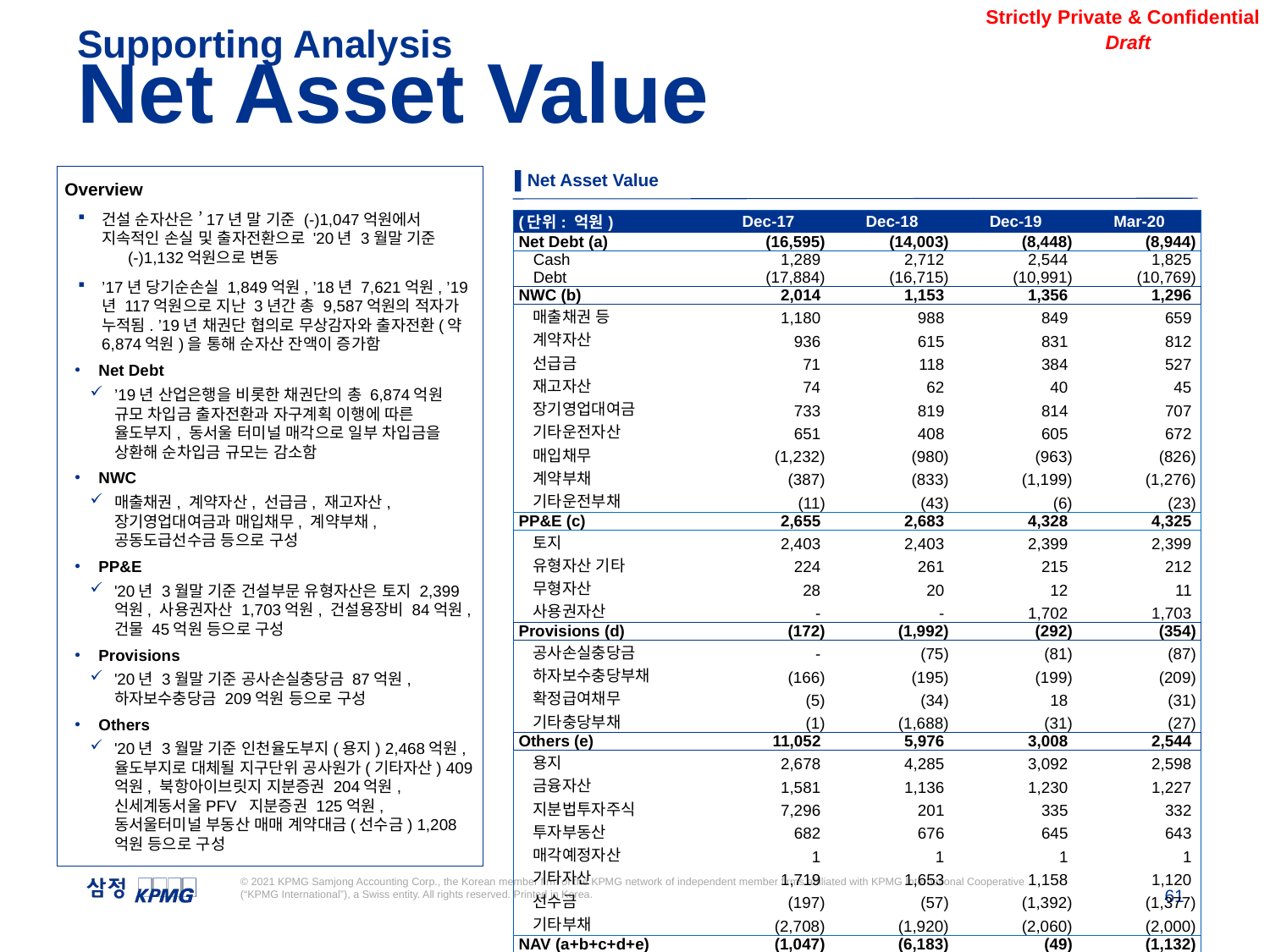

Supporting Analysis
Net Asset Value
▌Net Asset Value
Overview
건설 순자산은 ’17년 말 기준 (-)1,047억원에서 지속적인 손실 및 출자전환으로 '20년 3월말 기준              (-)1,132억원으로 변동
’17년 당기순손실 1,849억원, ’18년 7,621억원, ’19년 117억원으로 지난 3년간 총 9,587억원의 적자가 누적됨. ’19년 채권단 협의로 무상감자와 출자전환(약 6,874억원)을 통해 순자산 잔액이 증가함
Net Debt
’19년 산업은행을 비롯한 채권단의 총 6,874억원 규모 차입금 출자전환과 자구계획 이행에 따른 율도부지, 동서울 터미널 매각으로 일부 차입금을 상환해 순차입금 규모는 감소함
NWC
매출채권, 계약자산, 선급금, 재고자산, 장기영업대여금과 매입채무, 계약부채, 공동도급선수금 등으로 구성
PP&E
'20년 3월말 기준 건설부문 유형자산은 토지 2,399억원, 사용권자산 1,703억원, 건설용장비 84억원, 건물 45억원 등으로 구성
Provisions
'20년 3월말 기준 공사손실충당금 87억원, 하자보수충당금 209억원 등으로 구성
Others
'20년 3월말 기준 인천율도부지(용지) 2,468억원, 율도부지로 대체될 지구단위 공사원가(기타자산) 409억원, 북항아이브릿지 지분증권 204억원, 신세계동서울PFV  지분증권 125억원, 동서울터미널 부동산 매매 계약대금(선수금) 1,208억원 등으로 구성

| (단위: 억원) | Dec-17 | Dec-18 | Dec-19 | Mar-20 |
| --- | --- | --- | --- | --- |
| Net Debt (a) | (16,595) | (14,003) | (8,448) | (8,944) |
| Cash | 1,289 | 2,712 | 2,544 | 1,825 |
| Debt | (17,884) | (16,715) | (10,991) | (10,769) |
| NWC (b) | 2,014 | 1,153 | 1,356 | 1,296 |
| 매출채권 등 | 1,180 | 988 | 849 | 659 |
| 계약자산 | 936 | 615 | 831 | 812 |
| 선급금 | 71 | 118 | 384 | 527 |
| 재고자산 | 74 | 62 | 40 | 45 |
| 장기영업대여금 | 733 | 819 | 814 | 707 |
| 기타운전자산 | 651 | 408 | 605 | 672 |
| 매입채무 | (1,232) | (980) | (963) | (826) |
| 계약부채 | (387) | (833) | (1,199) | (1,276) |
| 기타운전부채 | (11) | (43) | (6) | (23) |
| PP&E (c) | 2,655 | 2,683 | 4,328 | 4,325 |
| 토지 | 2,403 | 2,403 | 2,399 | 2,399 |
| 유형자산 기타 | 224 | 261 | 215 | 212 |
| 무형자산 | 28 | 20 | 12 | 11 |
| 사용권자산 | - | - | 1,702 | 1,703 |
| Provisions (d) | (172) | (1,992) | (292) | (354) |
| 공사손실충당금 | - | (75) | (81) | (87) |
| 하자보수충당부채 | (166) | (195) | (199) | (209) |
| 확정급여채무 | (5) | (34) | 18 | (31) |
| 기타충당부채 | (1) | (1,688) | (31) | (27) |
| Others (e) | 11,052 | 5,976 | 3,008 | 2,544 |
| 용지 | 2,678 | 4,285 | 3,092 | 2,598 |
| 금융자산 | 1,581 | 1,136 | 1,230 | 1,227 |
| 지분법투자주식 | 7,296 | 201 | 335 | 332 |
| 투자부동산 | 682 | 676 | 645 | 643 |
| 매각예정자산 | 1 | 1 | 1 | 1 |
| 기타자산 | 1,719 | 1,653 | 1,158 | 1,120 |
| 선수금 | (197) | (57) | (1,392) | (1,377) |
| 기타부채 | (2,708) | (1,920) | (2,060) | (2,000) |
| NAV (a+b+c+d+e) | (1,047) | (6,183) | (49) | (1,132) |